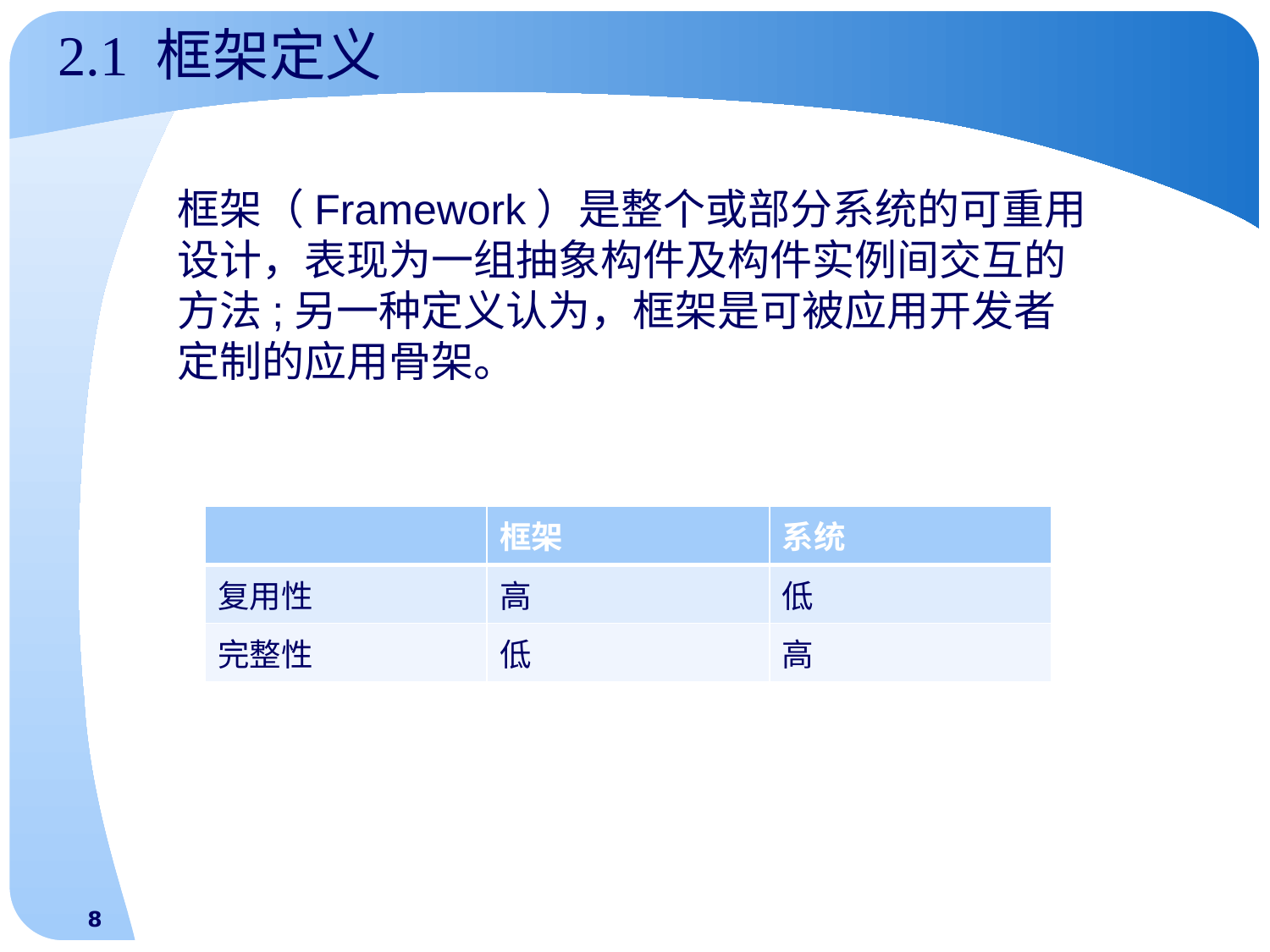

# 2.1 框架定义
框架（Framework）是整个或部分系统的可重用设计，表现为一组抽象构件及构件实例间交互的方法;另一种定义认为，框架是可被应用开发者定制的应用骨架。
|  | 框架 | 系统 |
| --- | --- | --- |
| 复用性 | 高 | 低 |
| 完整性 | 低 | 高 |
8